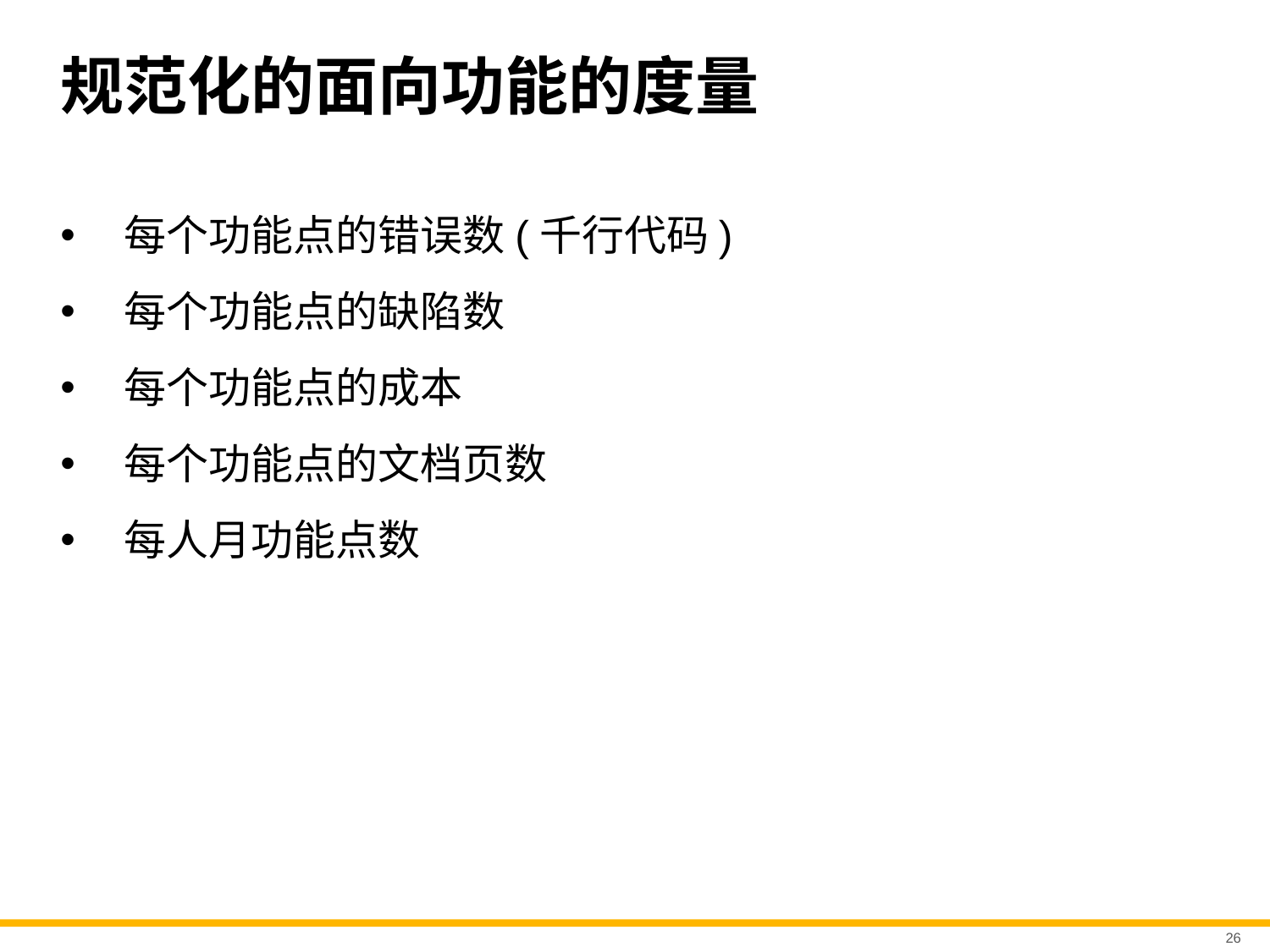

# 规范化的面向功能的度量
每个功能点的错误数(千行代码)
每个功能点的缺陷数
每个功能点的成本
每个功能点的文档页数
每人月功能点数
26